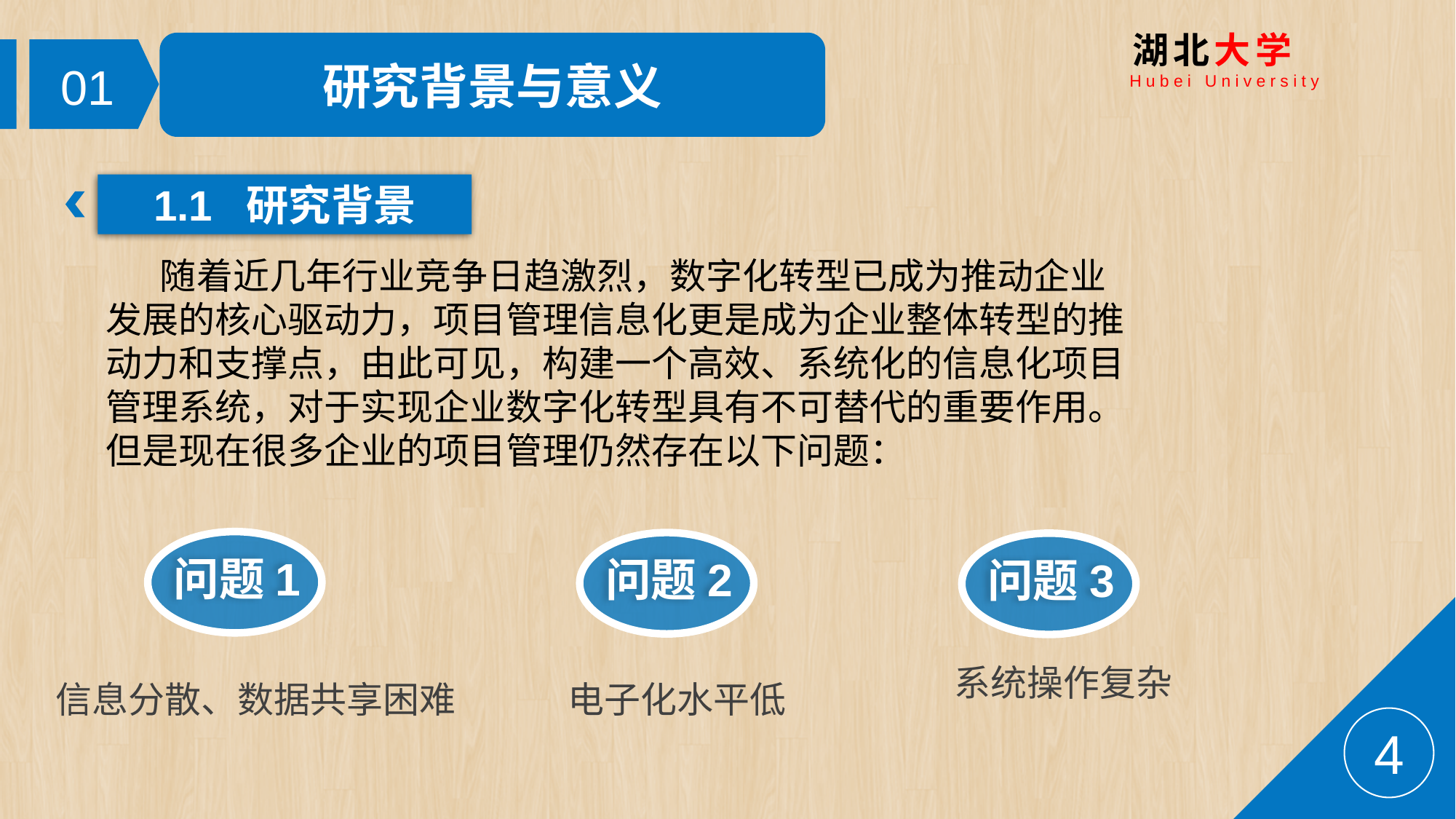

湖北大学
  Hubei University

研究背景与意义
01
1.1  研究背景

       随着近几年行业竞争日趋激烈，数字化转型已成为推动企业发展的核心驱动力，项目管理信息化更是成为企业整体转型的推动力和支撑点，由此可见，构建一个高效、系统化的信息化项目管理系统，对于实现企业数字化转型具有不可替代的重要作用。但是现在很多企业的项目管理仍然存在以下问题：

问题1

问题2

问题3

系统操作复杂
信息分散、数据共享困难
电子化水平低
4